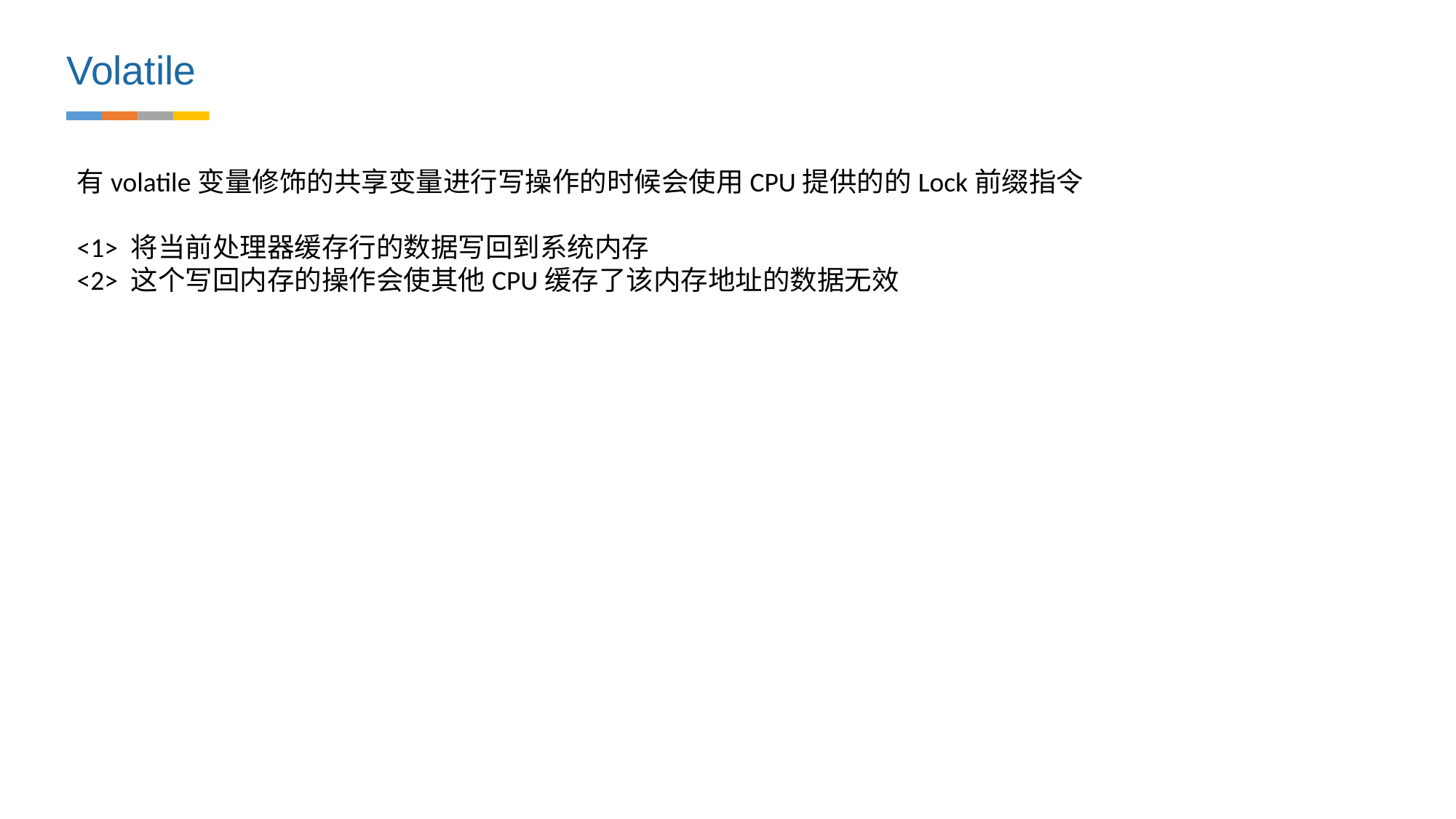

Volatile

有volatile变量修饰的共享变量进行写操作的时候会使用CPU提供的的Lock前缀指令

<1> 将当前处理器缓存行的数据写回到系统内存
<2> 这个写回内存的操作会使其他CPU缓存了该内存地址的数据无效